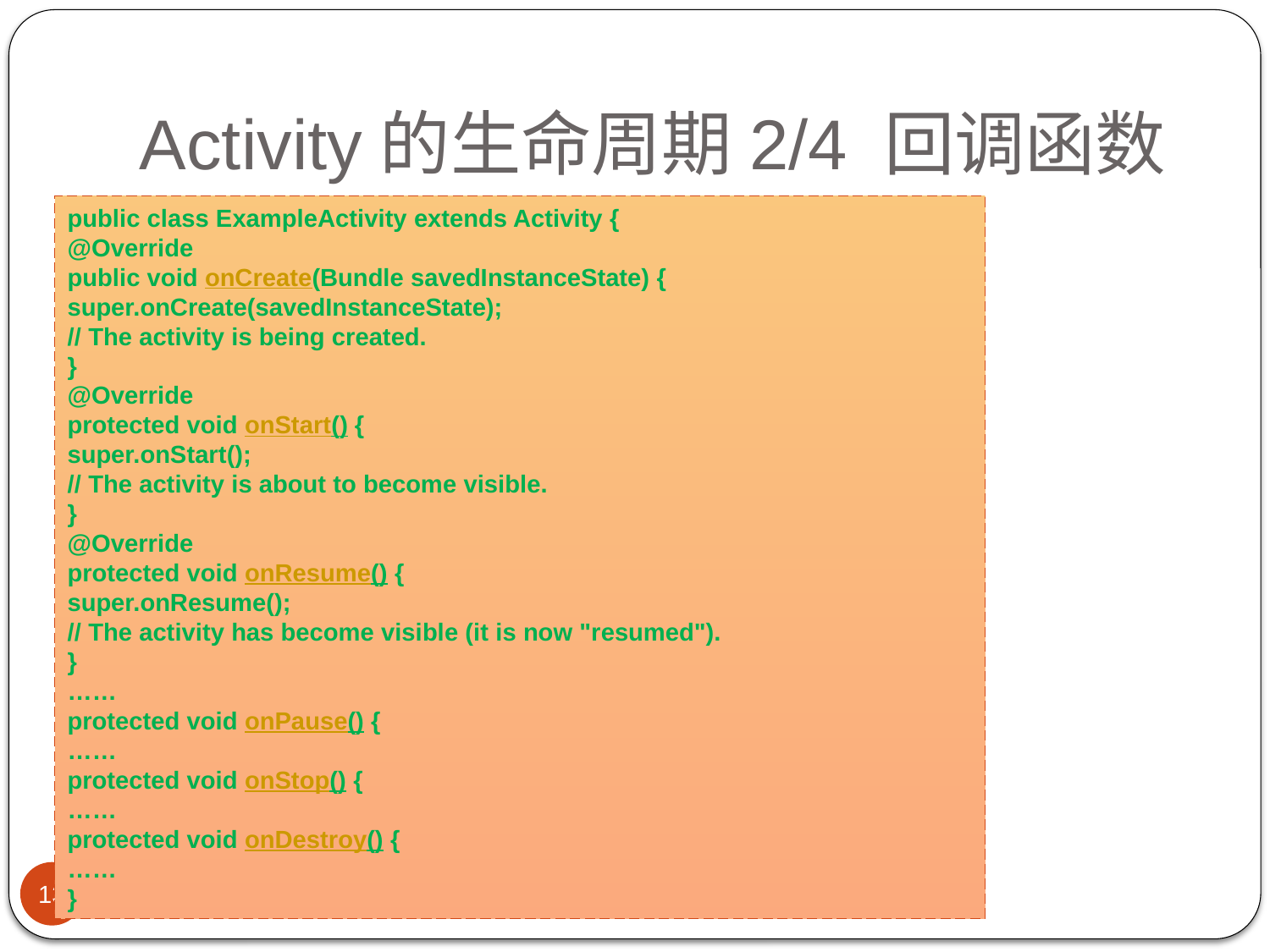

# Activity的生命周期2/4 回调函数
public class ExampleActivity extends Activity {
@Override
public void onCreate(Bundle savedInstanceState) {
super.onCreate(savedInstanceState);
// The activity is being created.
}
@Override
protected void onStart() {
super.onStart();
// The activity is about to become visible.
}
@Override
protected void onResume() {
super.onResume();
// The activity has become visible (it is now "resumed").
}
……
protected void onPause() {
……
protected void onStop() {
……
protected void onDestroy() {
……
}
13